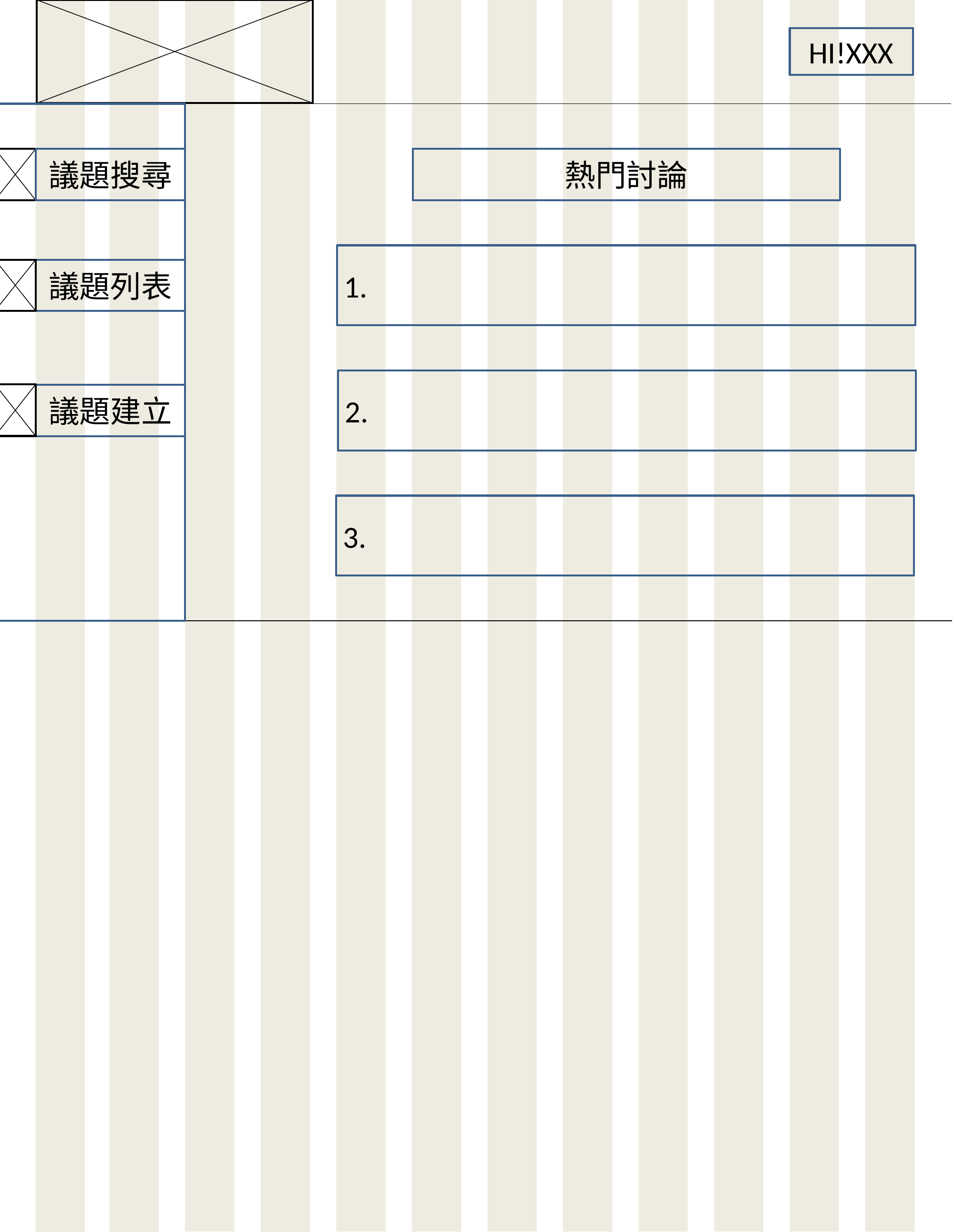

HI!XXX

議題搜尋
熱門討論
1.
議題列表

2.

議題建立
3.